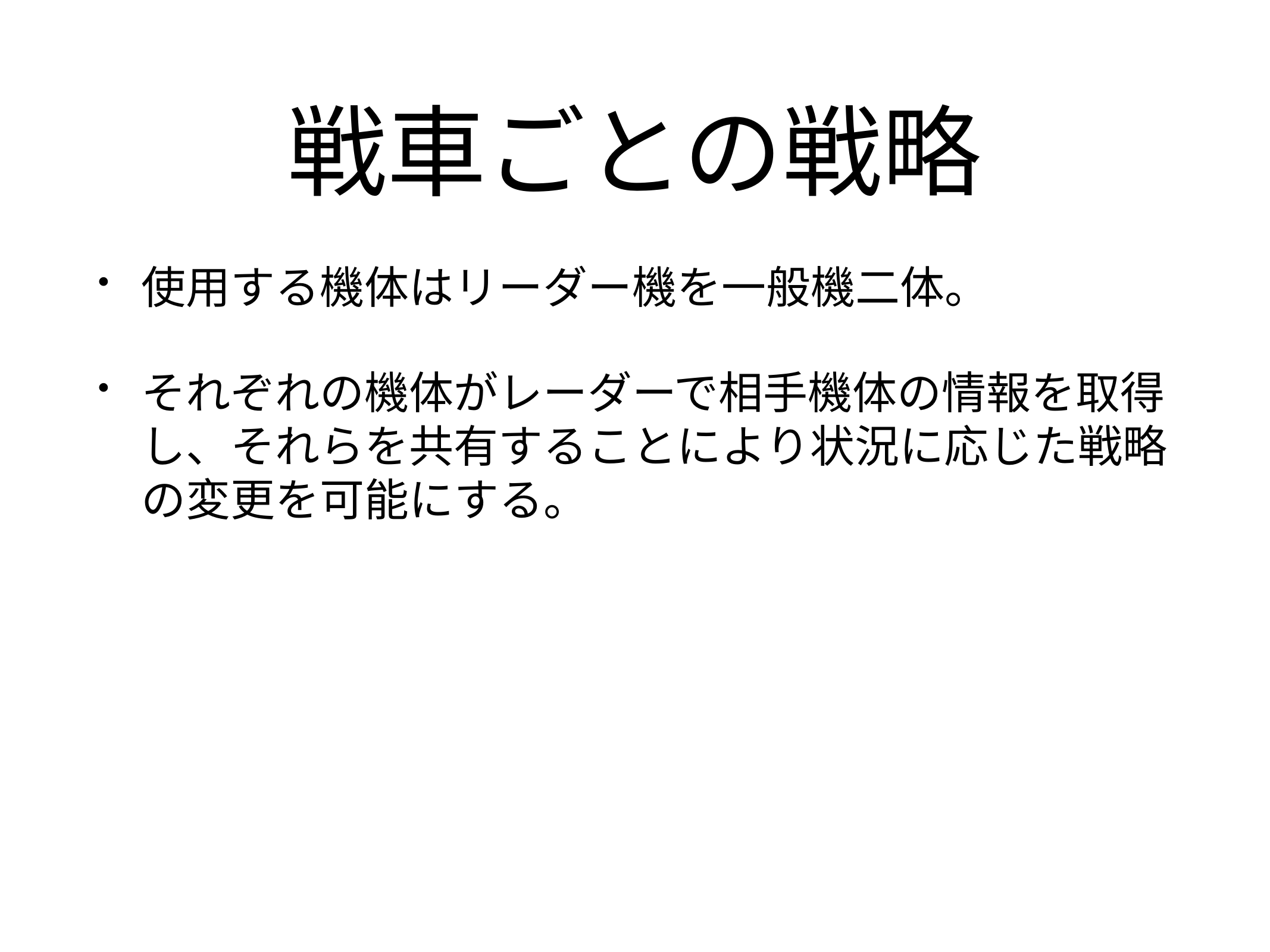

# 戦車ごとの戦略
使用する機体はリーダー機を一般機二体。
それぞれの機体がレーダーで相手機体の情報を取得し、それらを共有することにより状況に応じた戦略の変更を可能にする。